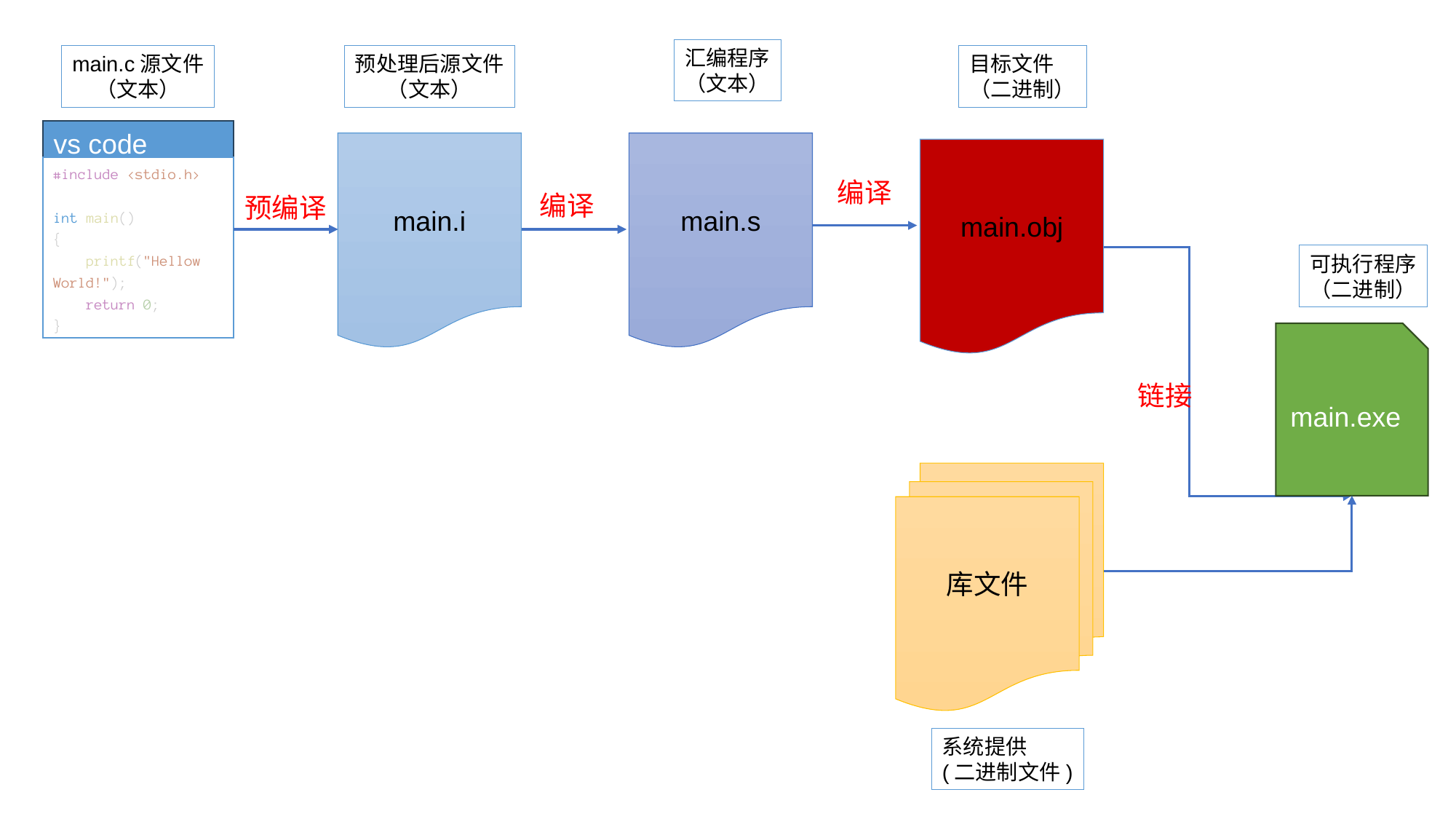

汇编程序
（文本）
main.c源文件
（文本）
预处理后源文件
（文本）
目标文件
（二进制）
vs code
main.s
main.i
main.obj
#include <stdio.h>
int main()
{
    printf("Hellow World!");
    return 0;
}
编译
编译
预编译

可执行程序
（二进制）
main.exe
链接
main.obj
main.obj
库文件
系统提供
(二进制文件)